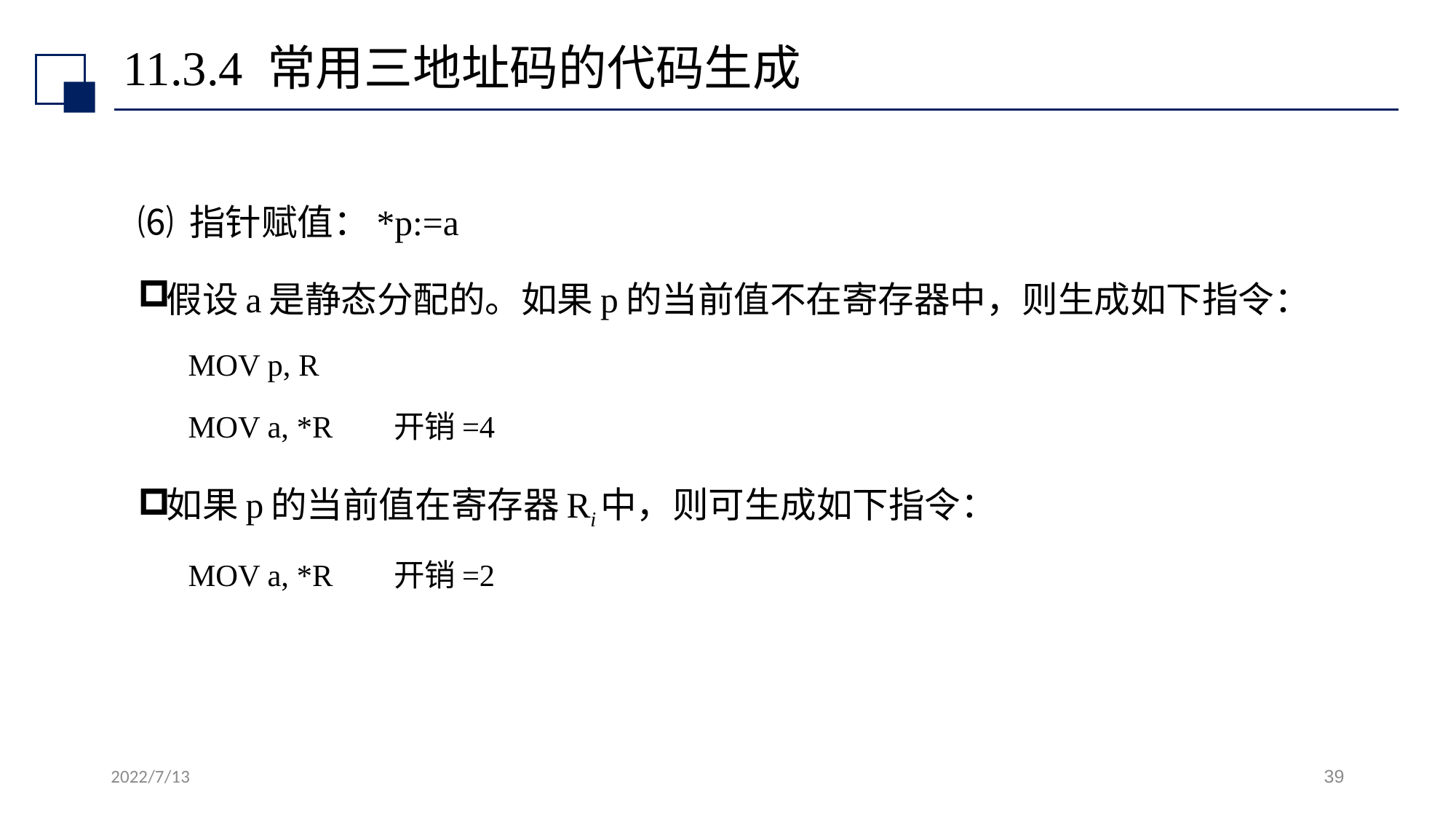

# 11.3.4 常用三地址码的代码生成
⑹ 指针赋值：*p:=a
假设a是静态分配的。如果p的当前值不在寄存器中，则生成如下指令：
MOV p, R
MOV a, *R       开销=4
如果p的当前值在寄存器Ri中，则可生成如下指令：
MOV a, *R       开销=2
2022/7/13
39